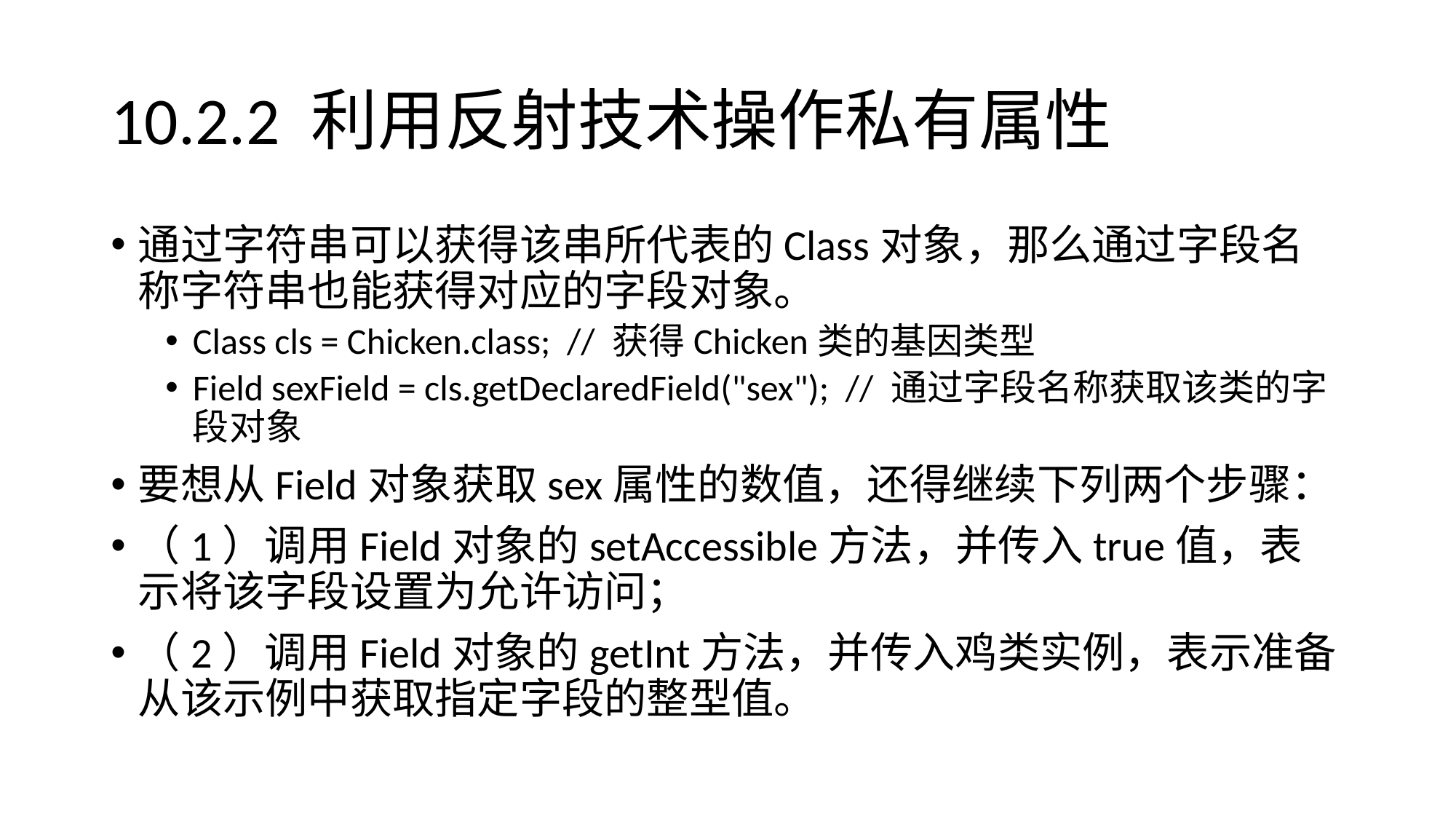

# 10.2.2 利用反射技术操作私有属性
通过字符串可以获得该串所代表的Class对象，那么通过字段名称字符串也能获得对应的字段对象。
Class cls = Chicken.class;  // 获得Chicken类的基因类型
Field sexField = cls.getDeclaredField("sex");  // 通过字段名称获取该类的字段对象
要想从Field对象获取sex属性的数值，还得继续下列两个步骤：
（1）调用Field对象的setAccessible方法，并传入true值，表示将该字段设置为允许访问；
（2）调用Field对象的getInt方法，并传入鸡类实例，表示准备从该示例中获取指定字段的整型值。